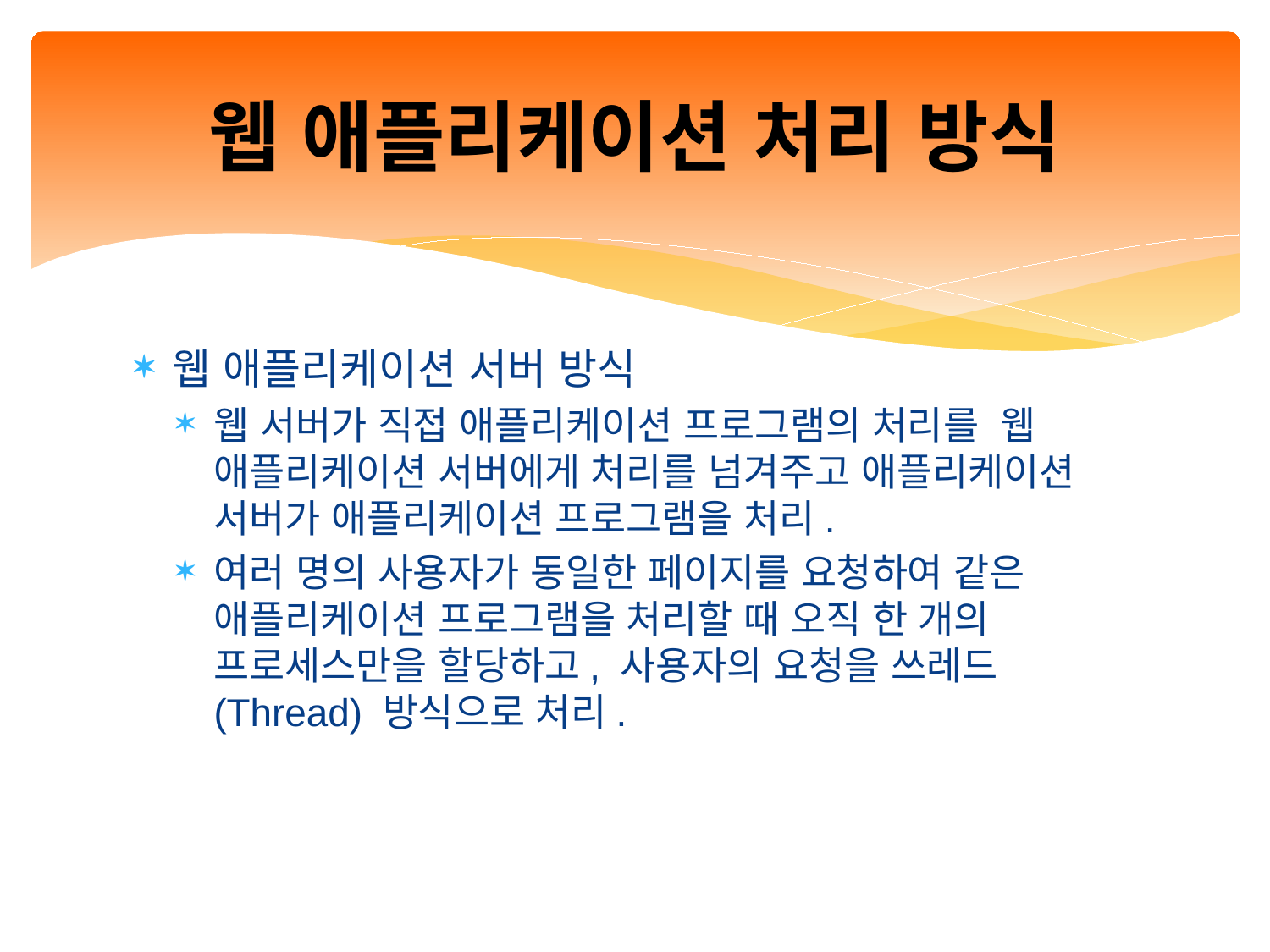

# 웹 애플리케이션 처리 방식
웹 애플리케이션 서버 방식
웹 서버가 직접 애플리케이션 프로그램의 처리를  웹 애플리케이션 서버에게 처리를 넘겨주고 애플리케이션 서버가 애플리케이션 프로그램을 처리.
여러 명의 사용자가 동일한 페이지를 요청하여 같은 애플리케이션 프로그램을 처리할 때 오직 한 개의 프로세스만을 할당하고, 사용자의 요청을 쓰레드(Thread) 방식으로 처리.